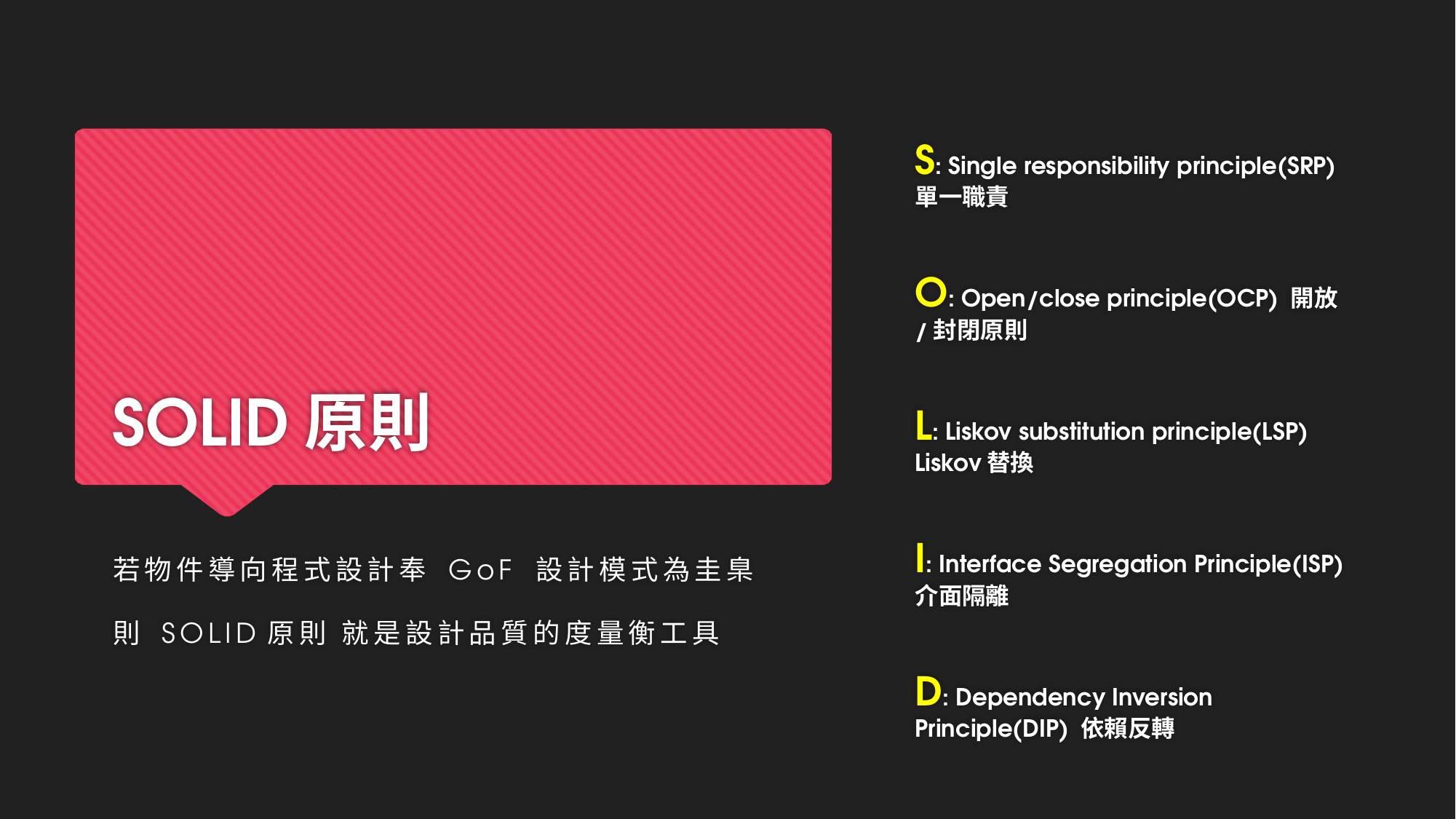

S: Single responsibility principle(SRP) 單一職責

O: Open/close principle(OCP) 開放/封閉原則

L: Liskov substitution principle(LSP) Liskov替換

I: Interface Segregation Principle(ISP) 介面隔離

D: Dependency Inversion Principle(DIP) 依賴反轉

# SOLID原則
若物件導向程式設計奉 GoF 設計模式為圭臬
則 SOLID原則 就是設計品質的度量衡工具